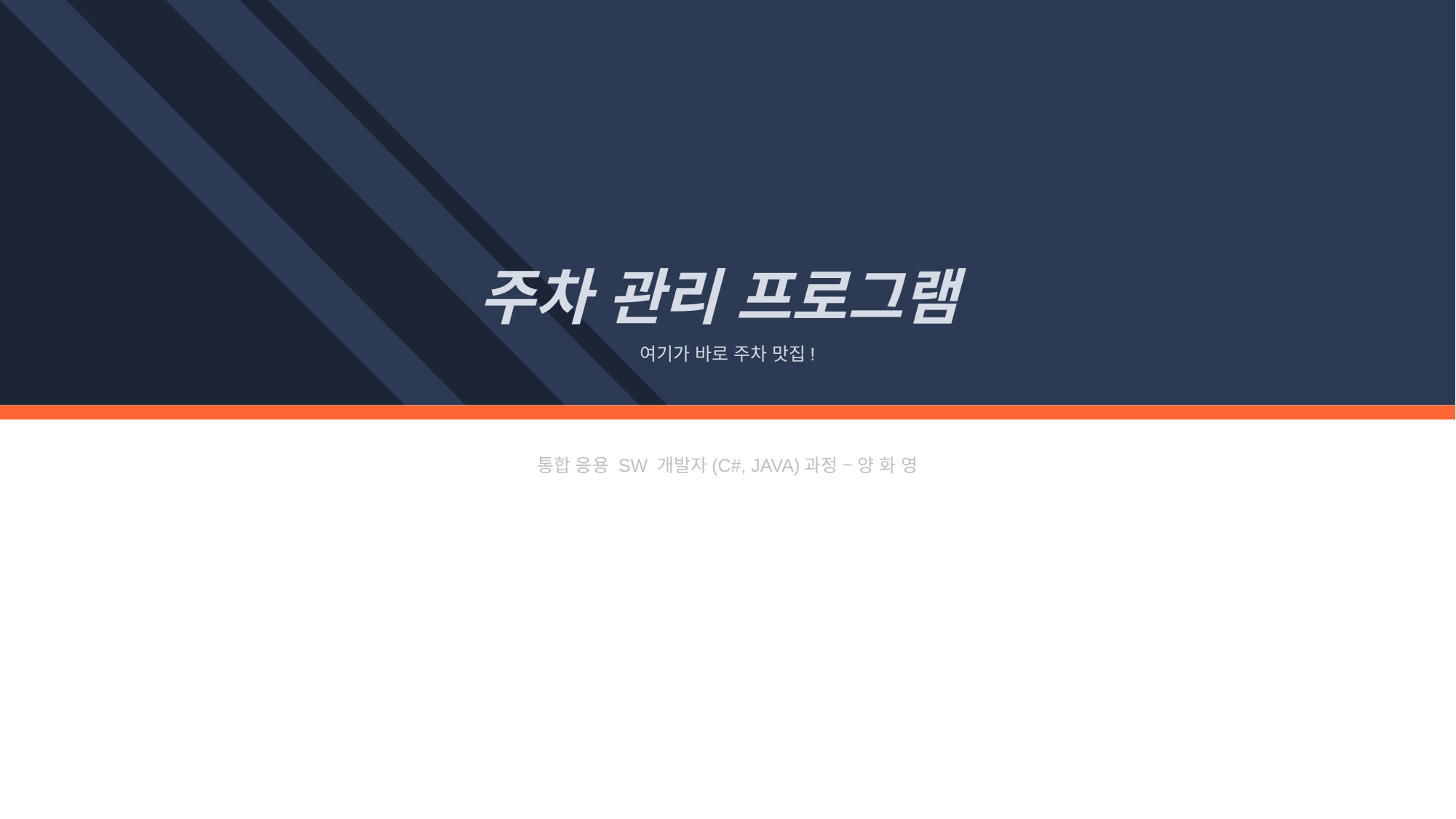

주차 관리 프로그램
여기가 바로 주차 맛집!

통합 응용 SW 개발자(C#, JAVA)과정 – 양 화 영